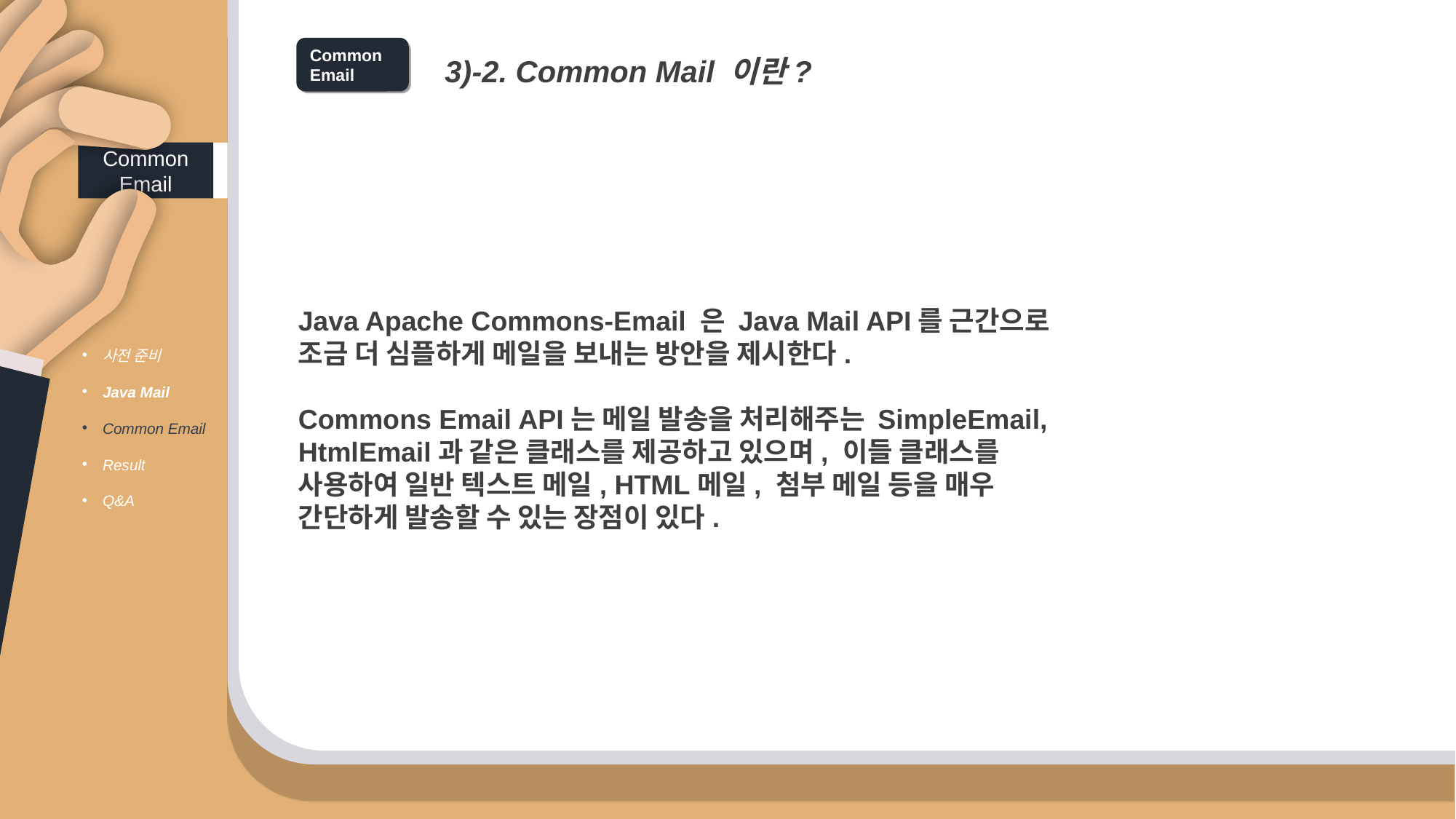

3)-2. Common Mail 이란?
Common Email
Common Email

Java Apache Commons-Email 은 Java Mail API를 근간으로
조금 더 심플하게 메일을 보내는 방안을 제시한다.

Commons Email API는 메일 발송을 처리해주는 SimpleEmail,
HtmlEmail과 같은 클래스를 제공하고 있으며, 이들 클래스를
사용하여 일반 텍스트 메일, HTML메일, 첨부 메일 등을 매우
간단하게 발송할 수 있는 장점이 있다.

사전 준비
Java Mail
Common Email
Result
Q&A